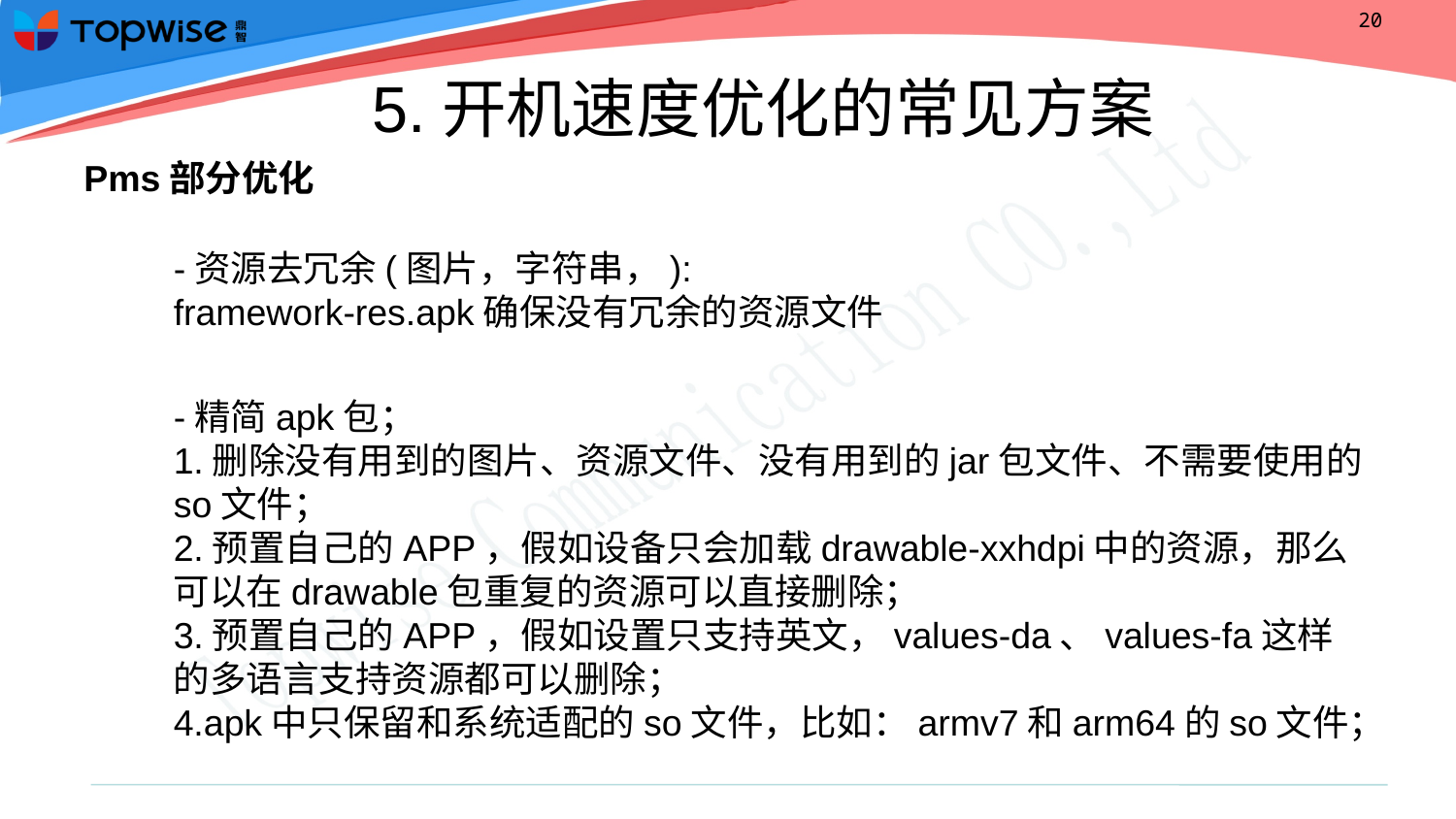

# 5.开机速度优化的常见方案
Pms部分优化
-资源去冗余(图片，字符串，):
framework-res.apk确保没有冗余的资源文件
-精简apk包；
1.删除没有用到的图片、资源文件、没有用到的jar包文件、不需要使用的so文件；
2.预置自己的APP，假如设备只会加载drawable-xxhdpi中的资源，那么可以在drawable包重复的资源可以直接删除；
3.预置自己的APP，假如设置只支持英文，values-da、values-fa这样的多语言支持资源都可以删除；
4.apk中只保留和系统适配的so文件，比如：armv7和arm64的so文件；